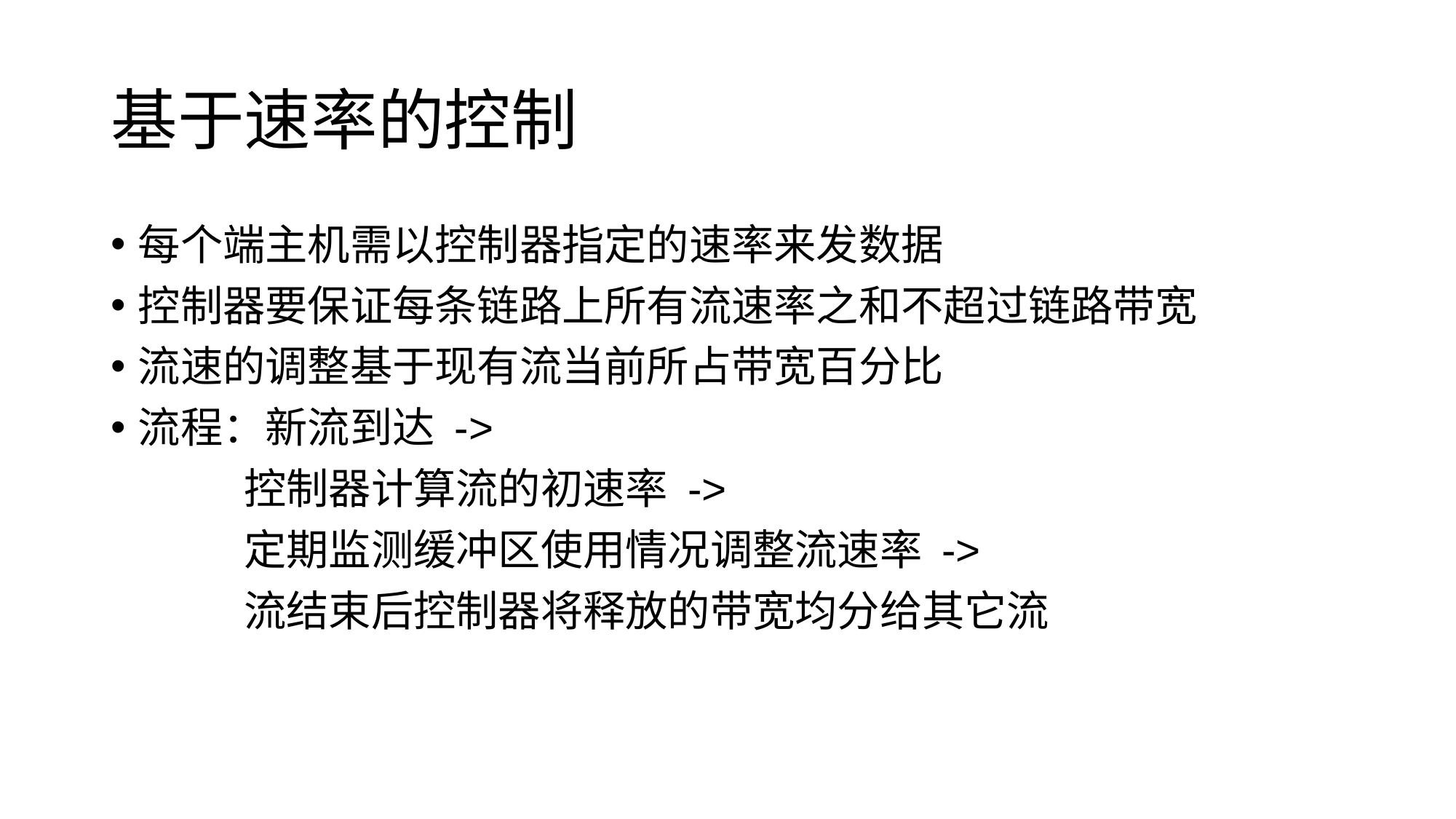

# 基于速率的控制
每个端主机需以控制器指定的速率来发数据
控制器要保证每条链路上所有流速率之和不超过链路带宽
流速的调整基于现有流当前所占带宽百分比
流程：新流到达 ->
             控制器计算流的初速率 ->
             定期监测缓冲区使用情况调整流速率 ->
             流结束后控制器将释放的带宽均分给其它流